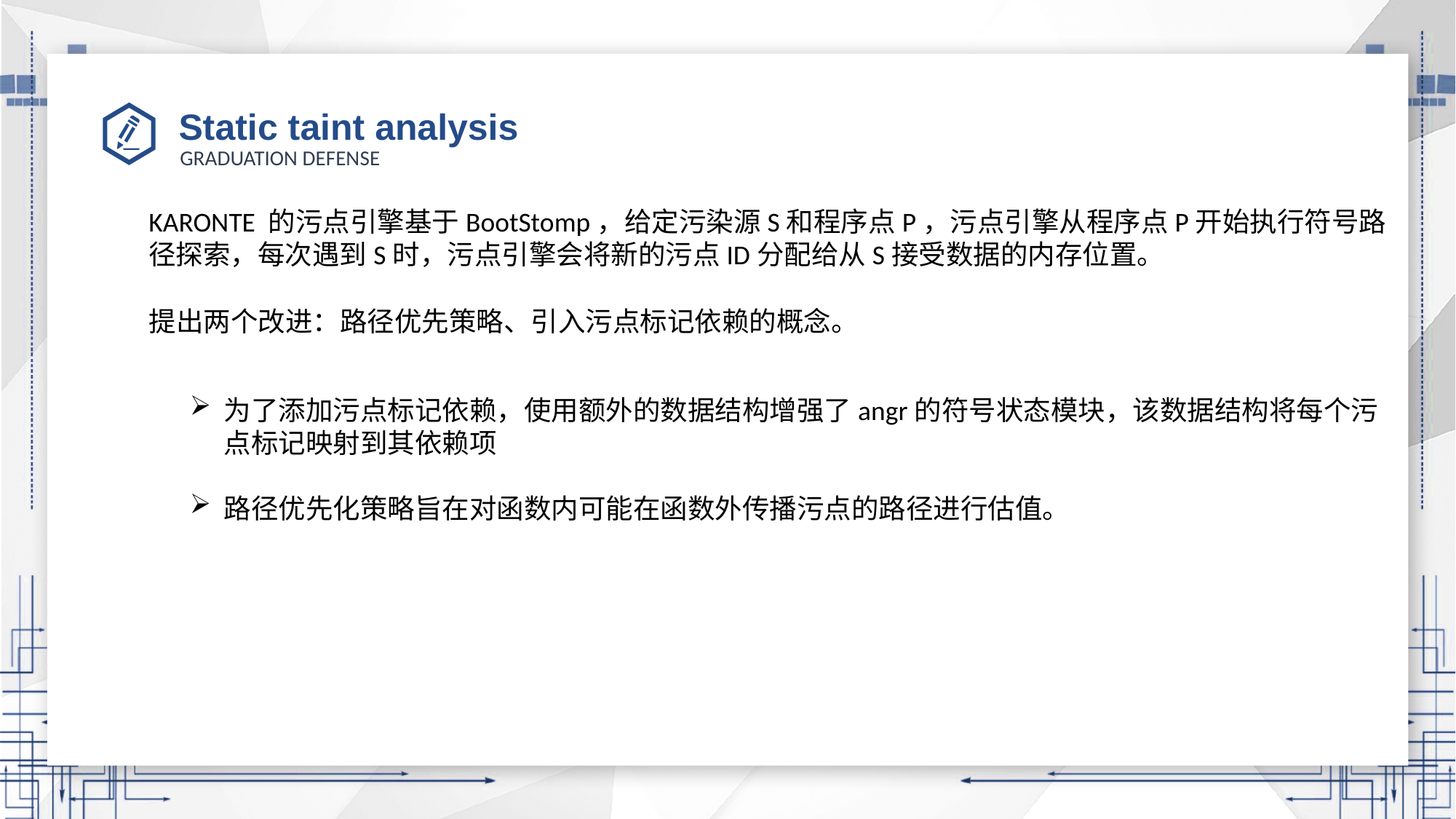

# Static taint analysis
KARONTE 的污点引擎基于BootStomp，给定污染源S和程序点P，污点引擎从程序点P开始执行符号路径探索，每次遇到S时，污点引擎会将新的污点ID分配给从S接受数据的内存位置。
提出两个改进：路径优先策略、引入污点标记依赖的概念。
为了添加污点标记依赖，使用额外的数据结构增强了angr的符号状态模块，该数据结构将每个污点标记映射到其依赖项

路径优先化策略旨在对函数内可能在函数外传播污点的路径进行估值。